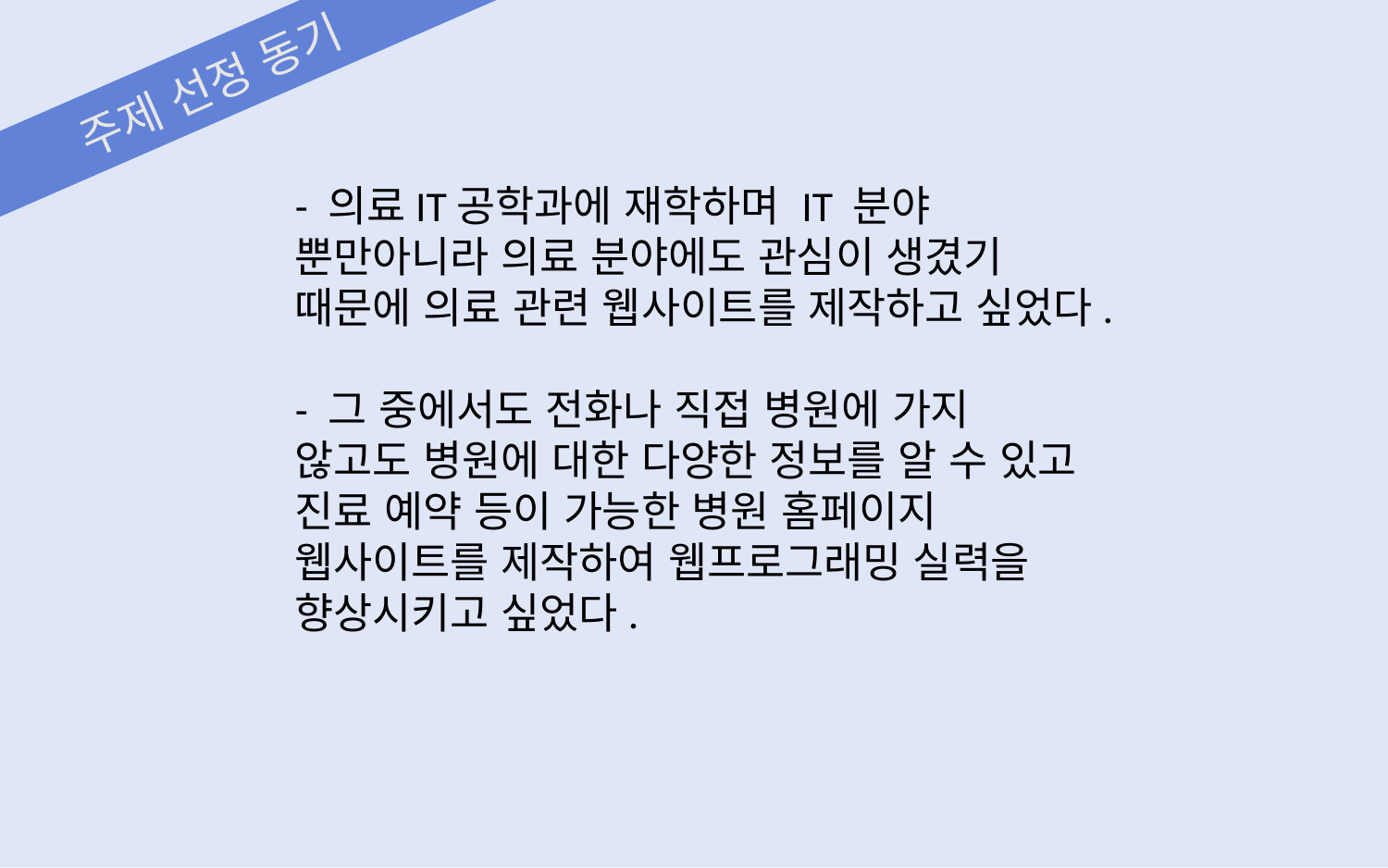

주제 선정 동기
- 의료IT공학과에 재학하며 IT 분야 뿐만아니라 의료 분야에도 관심이 생겼기 때문에 의료 관련 웹사이트를 제작하고 싶었다.

- 그 중에서도 전화나 직접 병원에 가지 않고도 병원에 대한 다양한 정보를 알 수 있고 진료 예약 등이 가능한 병원 홈페이지 웹사이트를 제작하여 웹프로그래밍 실력을 향상시키고 싶었다.